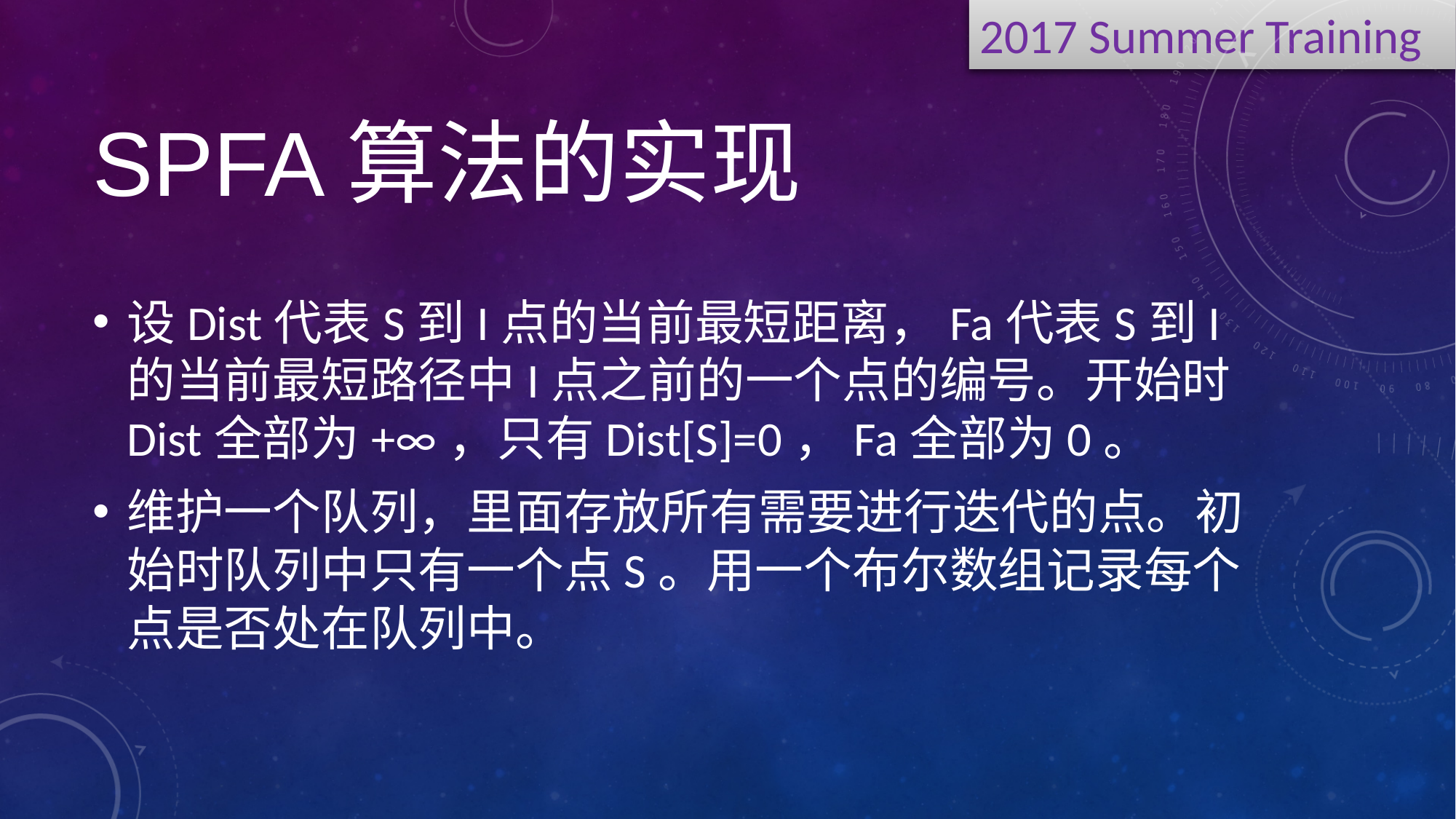

# SPFA算法的实现
设Dist代表S到I点的当前最短距离，Fa代表S到I的当前最短路径中I点之前的一个点的编号。开始时Dist全部为+∞，只有Dist[S]=0，Fa全部为0。
维护一个队列，里面存放所有需要进行迭代的点。初始时队列中只有一个点S。用一个布尔数组记录每个点是否处在队列中。